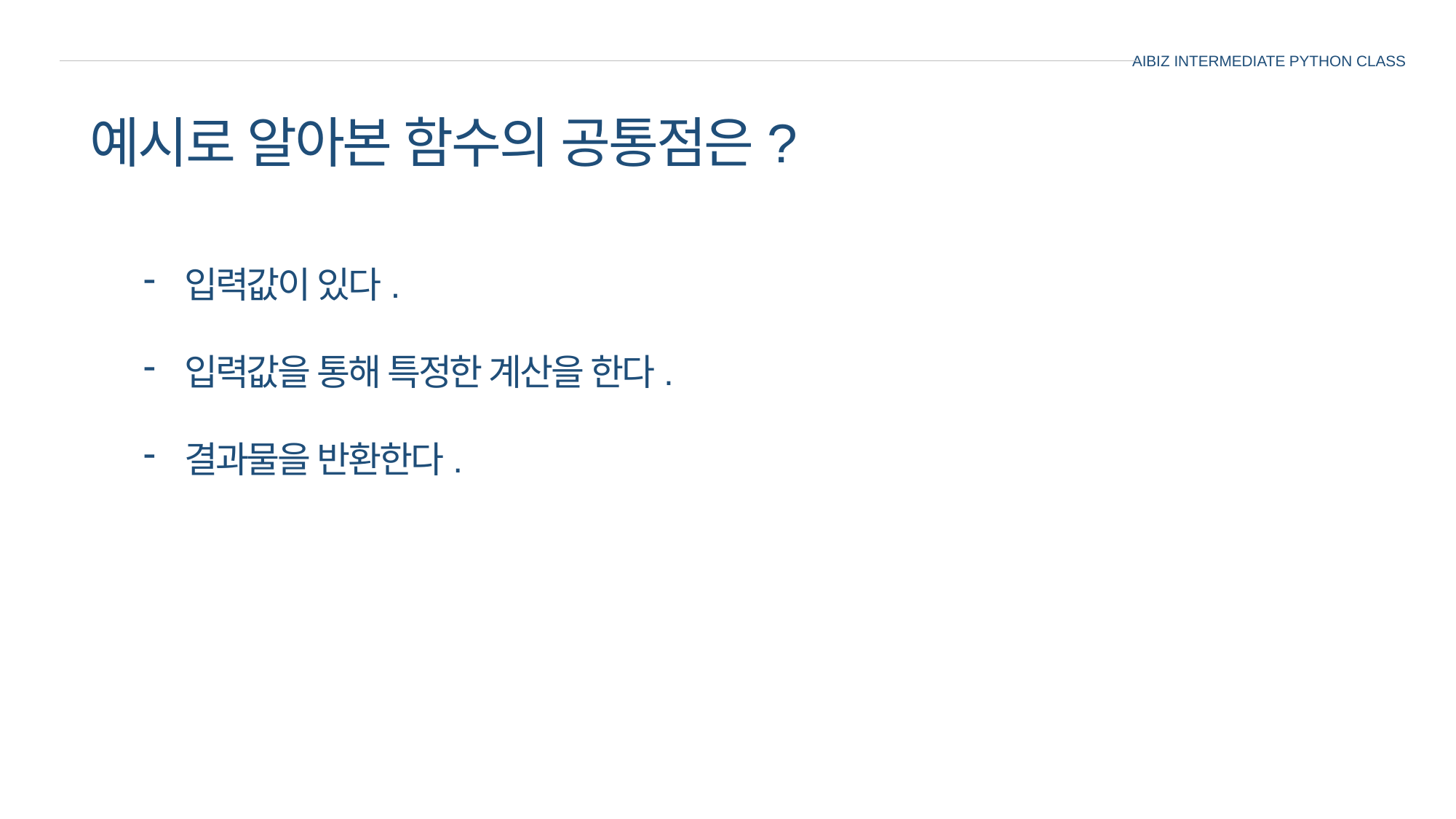

AIBIZ INTERMEDIATE PYTHON CLASS
예시로 알아본 함수의 공통점은?
입력값이 있다.

입력값을 통해 특정한 계산을 한다.

결과물을 반환한다.